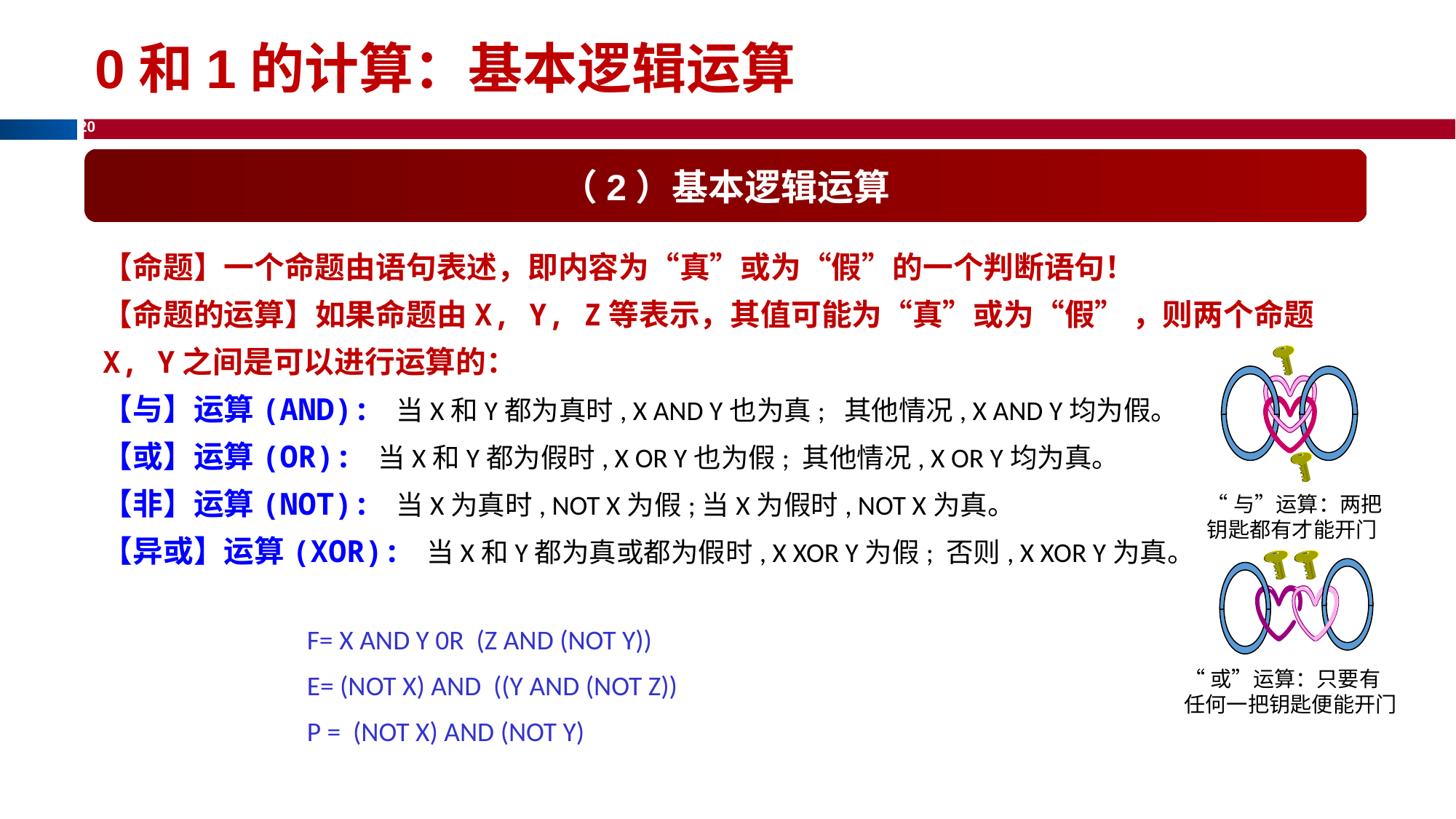

0和1的计算：基本逻辑运算
（2）基本逻辑运算
【命题】一个命题由语句表述，即内容为“真”或为“假”的一个判断语句！
【命题的运算】如果命题由X, Y, Z等表示，其值可能为“真”或为“假” ，则两个命题X, Y之间是可以进行运算的：
【与】运算(AND): 当X和Y都为真时, X AND Y也为真;  其他情况, X AND Y均为假。
【或】运算(OR): 当X和Y都为假时, X OR Y也为假; 其他情况, X OR Y均为真。
【非】运算(NOT): 当X为真时, NOT X为假;当X为假时, NOT X为真。
【异或】运算(XOR): 当X和Y都为真或都为假时, X XOR Y为假; 否则, X XOR Y为真。

“与”运算：两把钥匙都有才能开门

F= X AND Y 0R  (Z AND (NOT Y))
E= (NOT X) AND  ((Y AND (NOT Z))
P =  (NOT X) AND (NOT Y)
“或”运算：只要有任何一把钥匙便能开门